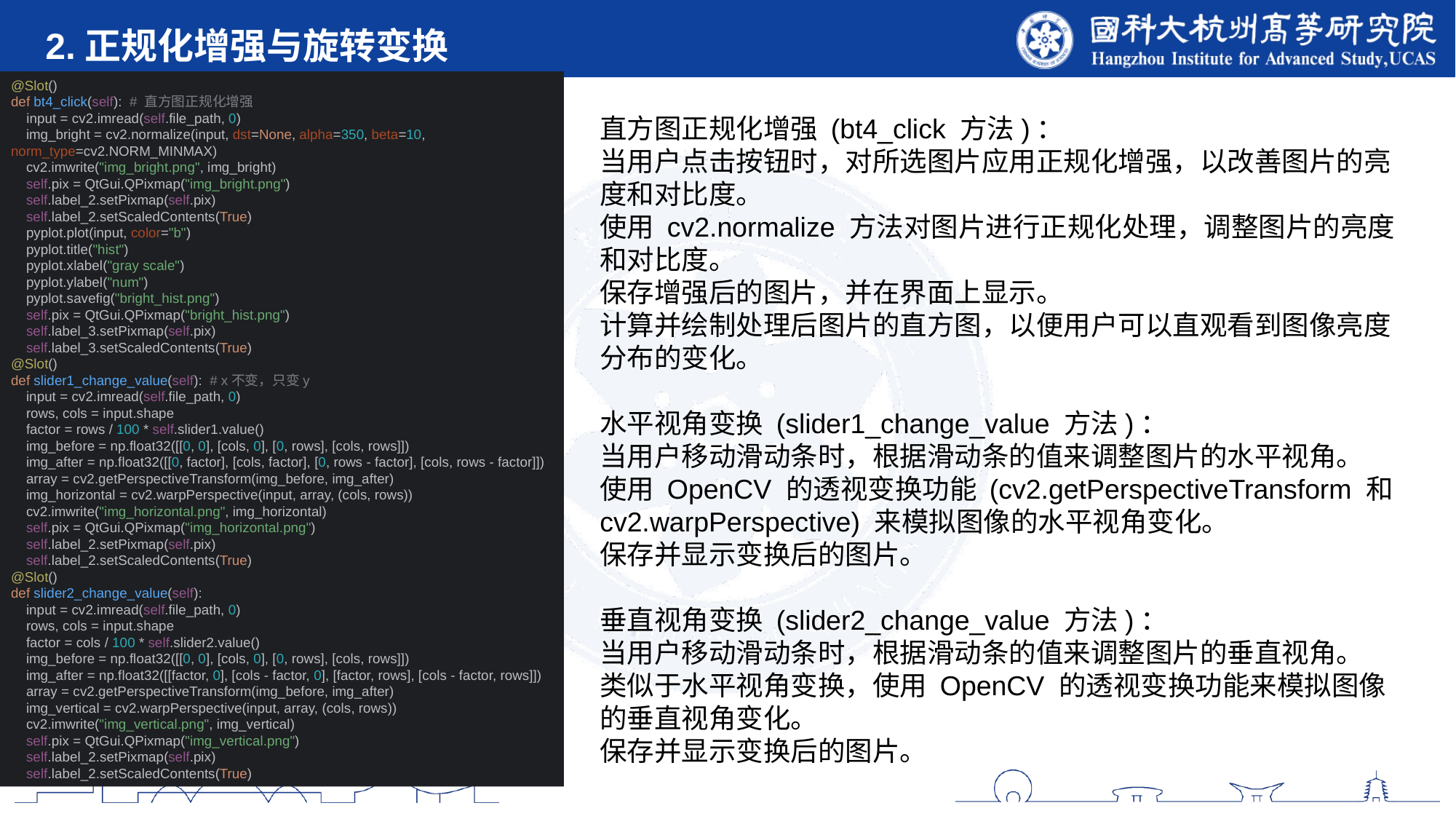

2.正规化增强与旋转变换
@Slot()
def bt4_click(self):  # 直方图正规化增强
    input = cv2.imread(self.file_path, 0)
    img_bright = cv2.normalize(input, dst=None, alpha=350, beta=10, norm_type=cv2.NORM_MINMAX)
    cv2.imwrite("img_bright.png", img_bright)
    self.pix = QtGui.QPixmap("img_bright.png")
    self.label_2.setPixmap(self.pix)
    self.label_2.setScaledContents(True)
    pyplot.plot(input, color="b")
    pyplot.title("hist")
    pyplot.xlabel("gray scale")
    pyplot.ylabel("num")
    pyplot.savefig("bright_hist.png")
    self.pix = QtGui.QPixmap("bright_hist.png")
    self.label_3.setPixmap(self.pix)
    self.label_3.setScaledContents(True)
@Slot()
def slider1_change_value(self):  # x不变，只变y
    input = cv2.imread(self.file_path, 0)
    rows, cols = input.shape
    factor = rows / 100 * self.slider1.value()
    img_before = np.float32([[0, 0], [cols, 0], [0, rows], [cols, rows]])
    img_after = np.float32([[0, factor], [cols, factor], [0, rows - factor], [cols, rows - factor]])
    array = cv2.getPerspectiveTransform(img_before, img_after)
    img_horizontal = cv2.warpPerspective(input, array, (cols, rows))
    cv2.imwrite("img_horizontal.png", img_horizontal)
    self.pix = QtGui.QPixmap("img_horizontal.png")
    self.label_2.setPixmap(self.pix)
    self.label_2.setScaledContents(True)
@Slot()
def slider2_change_value(self):
    input = cv2.imread(self.file_path, 0)
    rows, cols = input.shape
    factor = cols / 100 * self.slider2.value()
    img_before = np.float32([[0, 0], [cols, 0], [0, rows], [cols, rows]])
    img_after = np.float32([[factor, 0], [cols - factor, 0], [factor, rows], [cols - factor, rows]])
    array = cv2.getPerspectiveTransform(img_before, img_after)
    img_vertical = cv2.warpPerspective(input, array, (cols, rows))
    cv2.imwrite("img_vertical.png", img_vertical)
    self.pix = QtGui.QPixmap("img_vertical.png")
    self.label_2.setPixmap(self.pix)
    self.label_2.setScaledContents(True)
直方图正规化增强 (bt4_click 方法)：
当用户点击按钮时，对所选图片应用正规化增强，以改善图片的亮度和对比度。
使用 cv2.normalize 方法对图片进行正规化处理，调整图片的亮度和对比度。
保存增强后的图片，并在界面上显示。
计算并绘制处理后图片的直方图，以便用户可以直观看到图像亮度分布的变化。

水平视角变换 (slider1_change_value 方法)：
当用户移动滑动条时，根据滑动条的值来调整图片的水平视角。
使用 OpenCV 的透视变换功能 (cv2.getPerspectiveTransform 和 cv2.warpPerspective) 来模拟图像的水平视角变化。
保存并显示变换后的图片。

垂直视角变换 (slider2_change_value 方法)：
当用户移动滑动条时，根据滑动条的值来调整图片的垂直视角。
类似于水平视角变换，使用 OpenCV 的透视变换功能来模拟图像的垂直视角变化。
保存并显示变换后的图片。
6